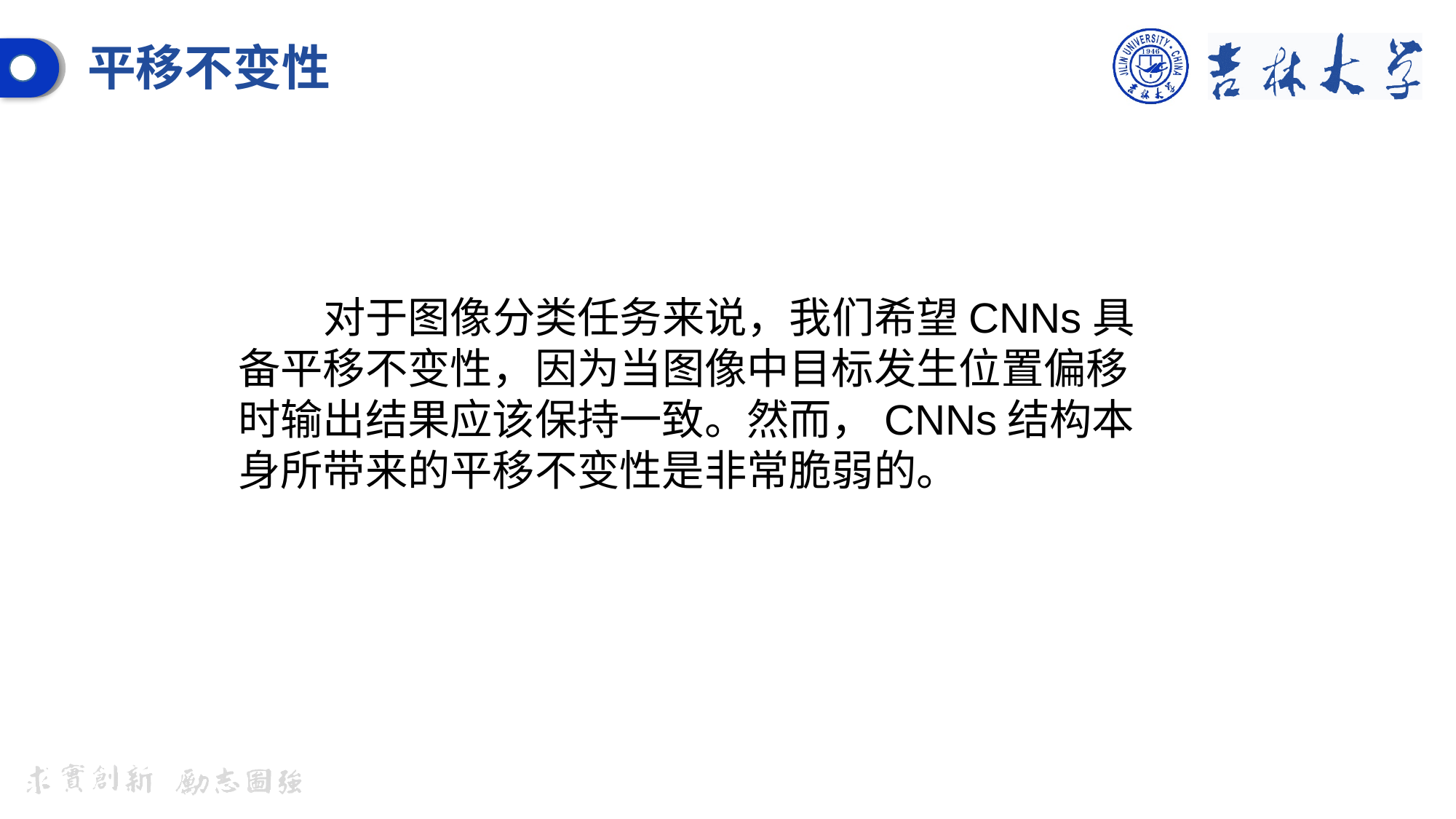

平移不变性
对于图像分类任务来说，我们希望CNNs具备平移不变性，因为当图像中目标发生位置偏移时输出结果应该保持一致。然而，CNNs结构本身所带来的平移不变性是非常脆弱的。